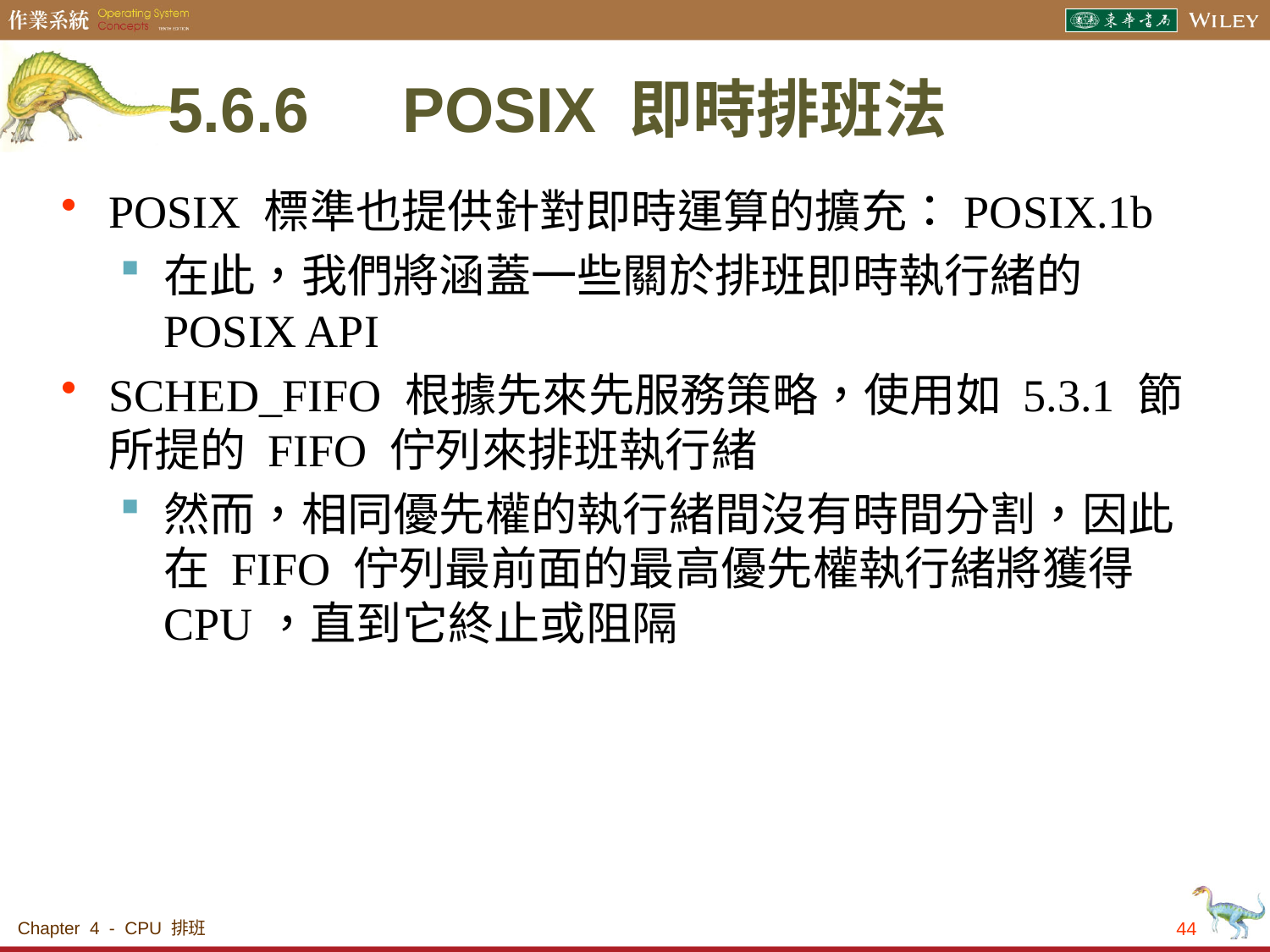

# 5.6.6　POSIX 即時排班法
POSIX 標準也提供針對即時運算的擴充：POSIX.1b
在此，我們將涵蓋一些關於排班即時執行緒的 POSIX API
SCHED_FIFO 根據先來先服務策略，使用如 5.3.1 節所提的 FIFO 佇列來排班執行緒
然而，相同優先權的執行緒間沒有時間分割，因此在 FIFO 佇列最前面的最高優先權執行緒將獲得 CPU，直到它終止或阻隔
Chapter  4  -  CPU 排班
44